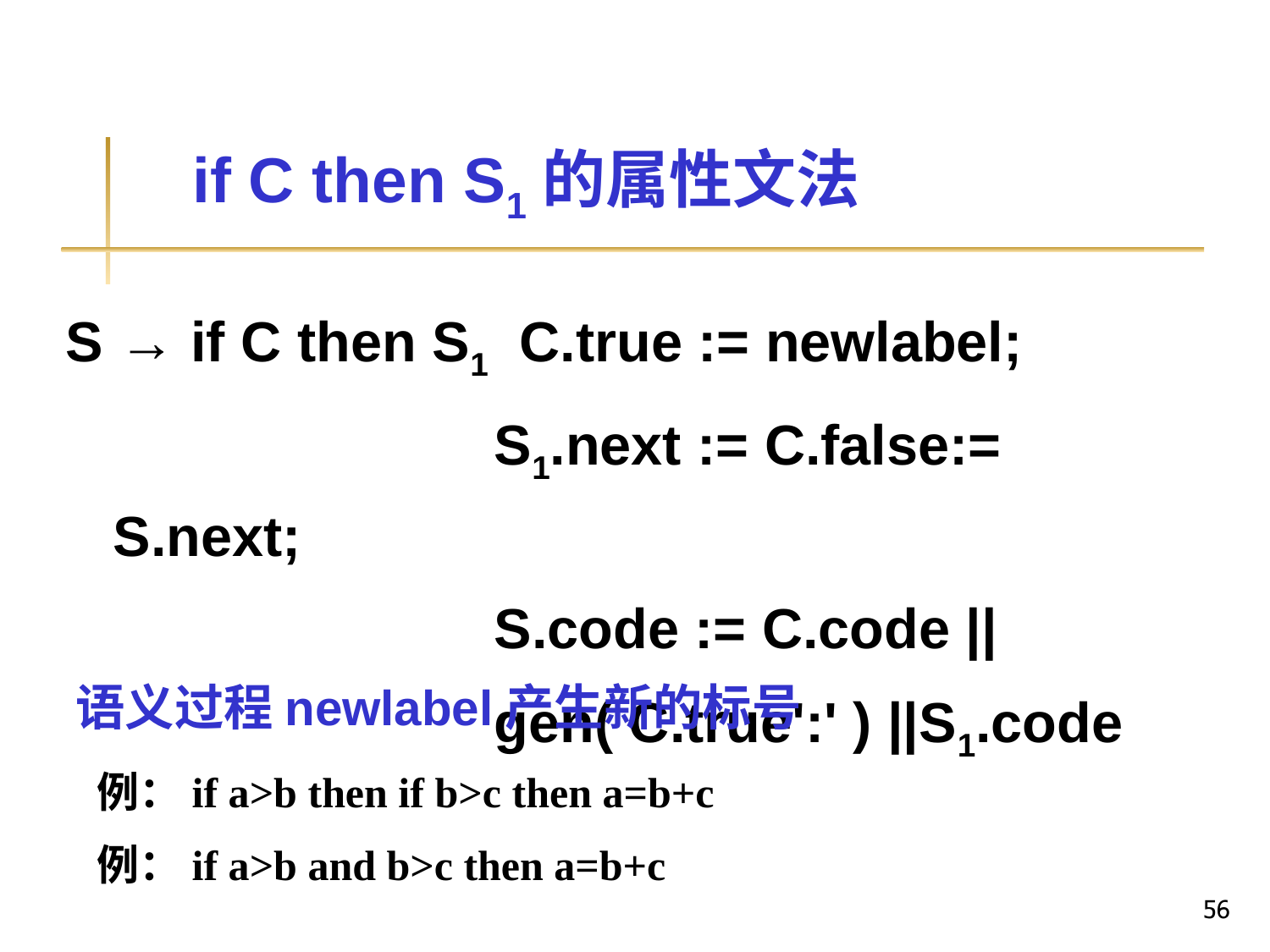

# if C then S1的属性文法
S → if C then S1  C.true := newlabel;
				S1.next := C.false:= S.next;
				S.code := C.code ||
 				gen( C.true':' ) ||S1.code
语义过程newlabel产生新的标号
例：if a>b then if b>c then a=b+c
例：if a>b and b>c then a=b+c
56